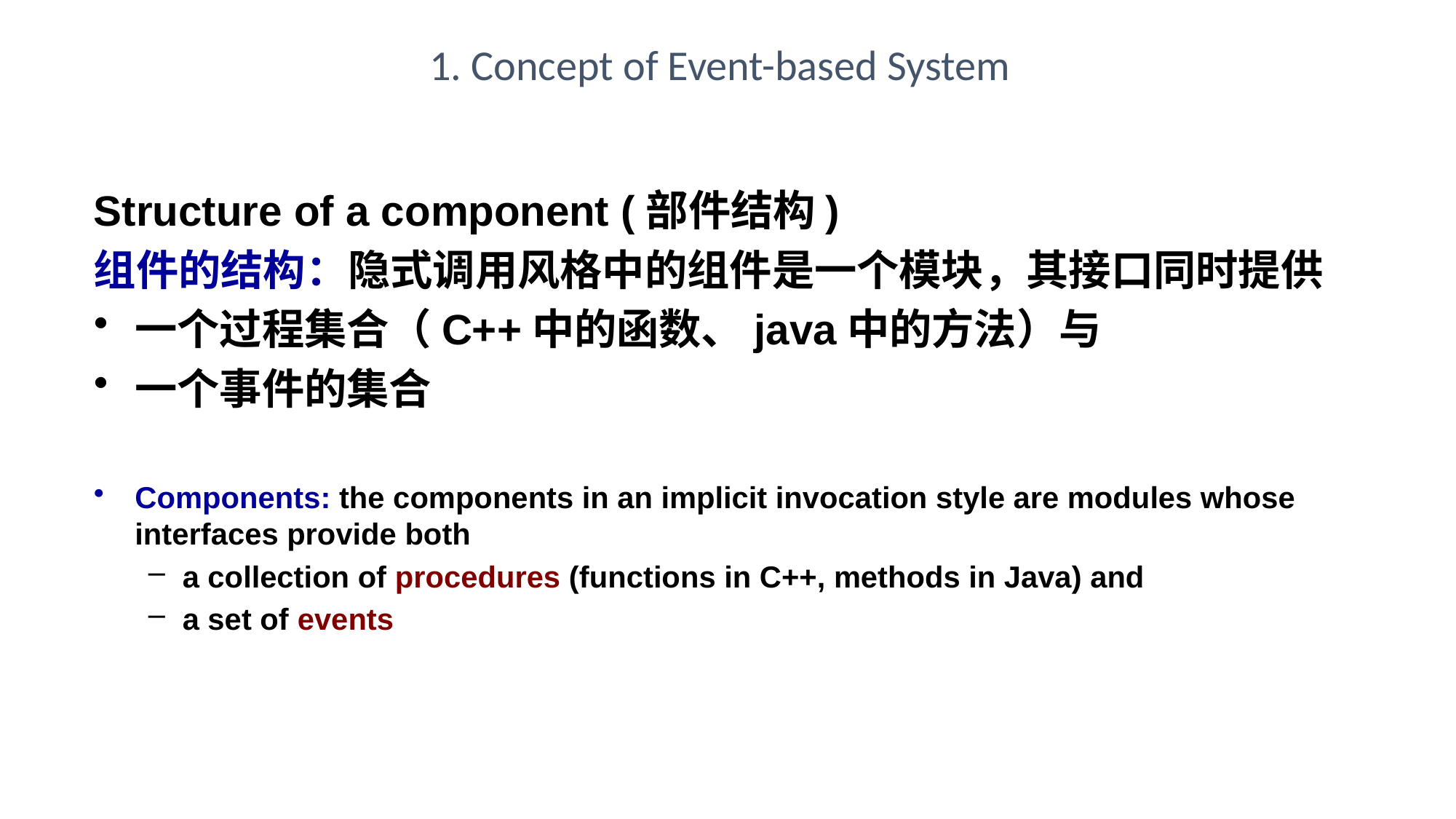

1. Concept of Event-based System
Structure of a component (部件结构)
组件的结构：隐式调用风格中的组件是一个模块，其接口同时提供
一个过程集合（C++中的函数、java中的方法）与
一个事件的集合

Components: the components in an implicit invocation style are modules whose interfaces provide both
a collection of procedures (functions in C++, methods in Java) and
a set of events